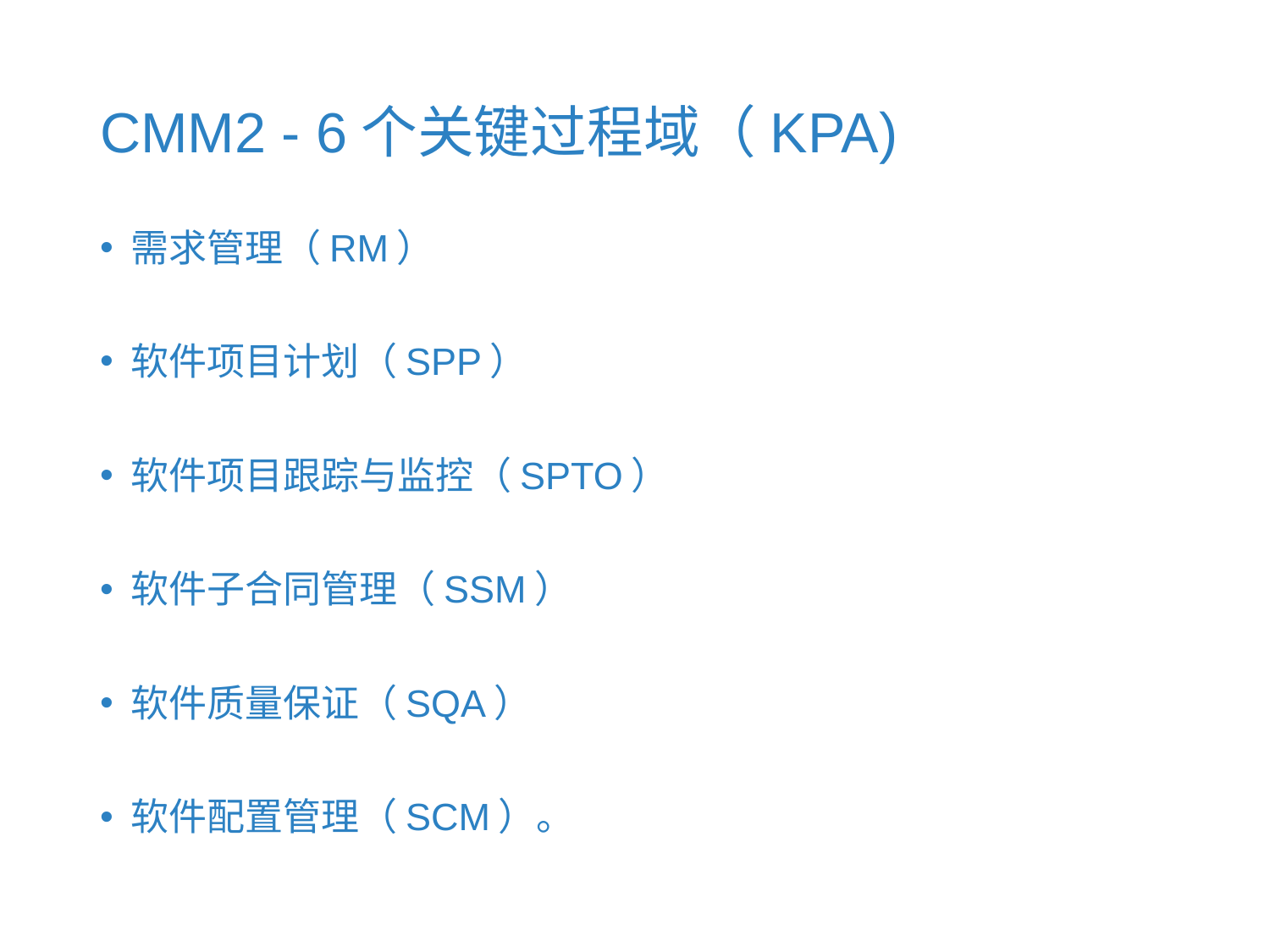

# CMM2 - 6个关键过程域（KPA)
需求管理（RM）

软件项目计划（SPP）

软件项目跟踪与监控（SPTO）

软件子合同管理（SSM）

软件质量保证（SQA）

软件配置管理（SCM）。